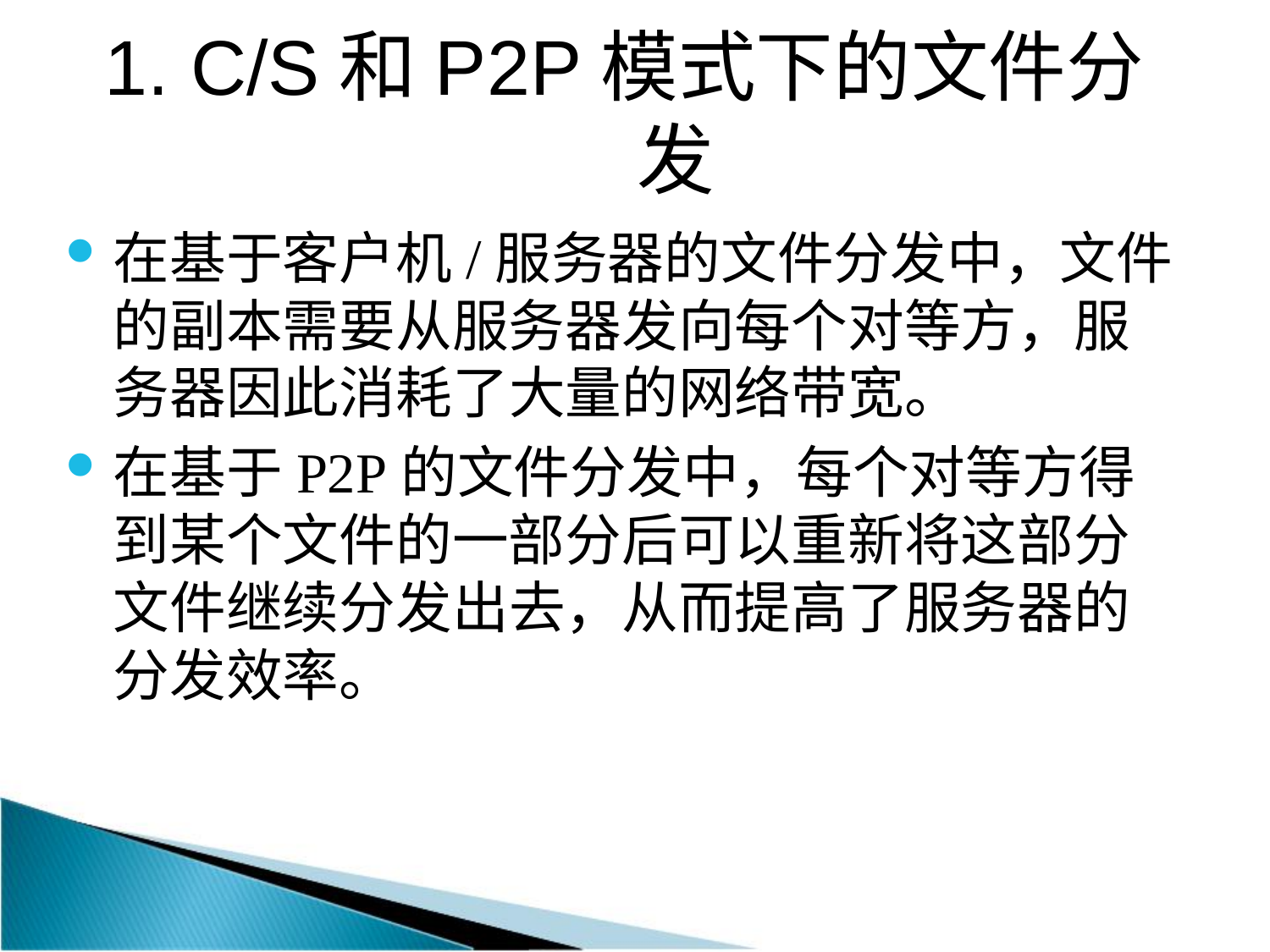

# 1. C/S和P2P模式下的文件分发
在基于客户机/服务器的文件分发中，文件的副本需要从服务器发向每个对等方，服务器因此消耗了大量的网络带宽。
在基于P2P的文件分发中，每个对等方得到某个文件的一部分后可以重新将这部分文件继续分发出去，从而提高了服务器的分发效率。